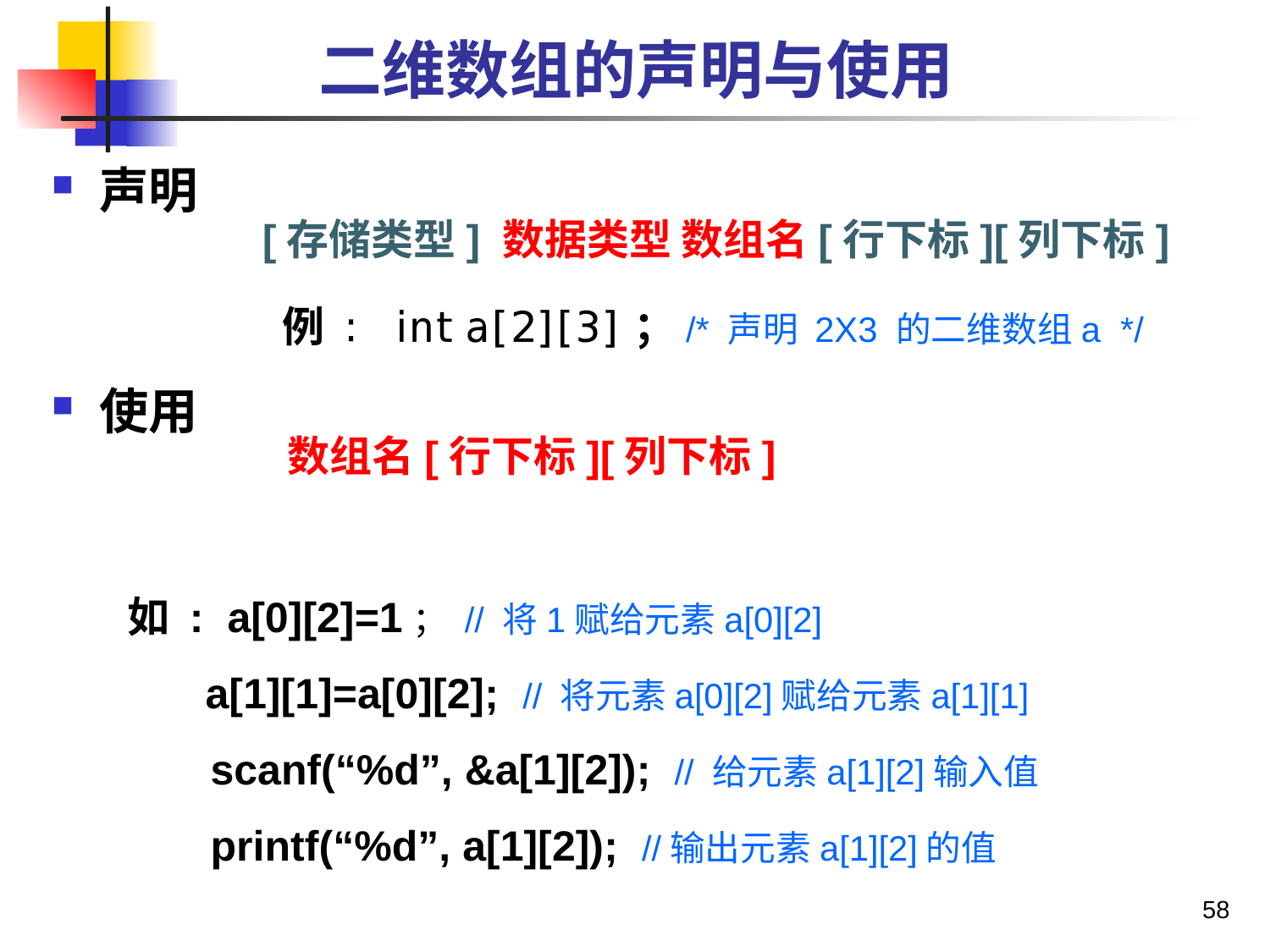

# 二维数组的声明与使用
声明

使用

        [存储类型] 数据类型 数组名[行下标][列下标]
           例 :   int a[2][3]；/* 声明 2X3 的二维数组a  */
数组名[行下标][列下标]
如 :  a[0][2]=1； // 将1赋给元素a[0][2]
        a[1][1]=a[0][2];  // 将元素a[0][2]赋给元素a[1][1]
       scanf(“%d”, &a[1][2]);  // 给元素a[1][2]输入值
       printf(“%d”, a[1][2]);  //输出元素a[1][2]的值
58